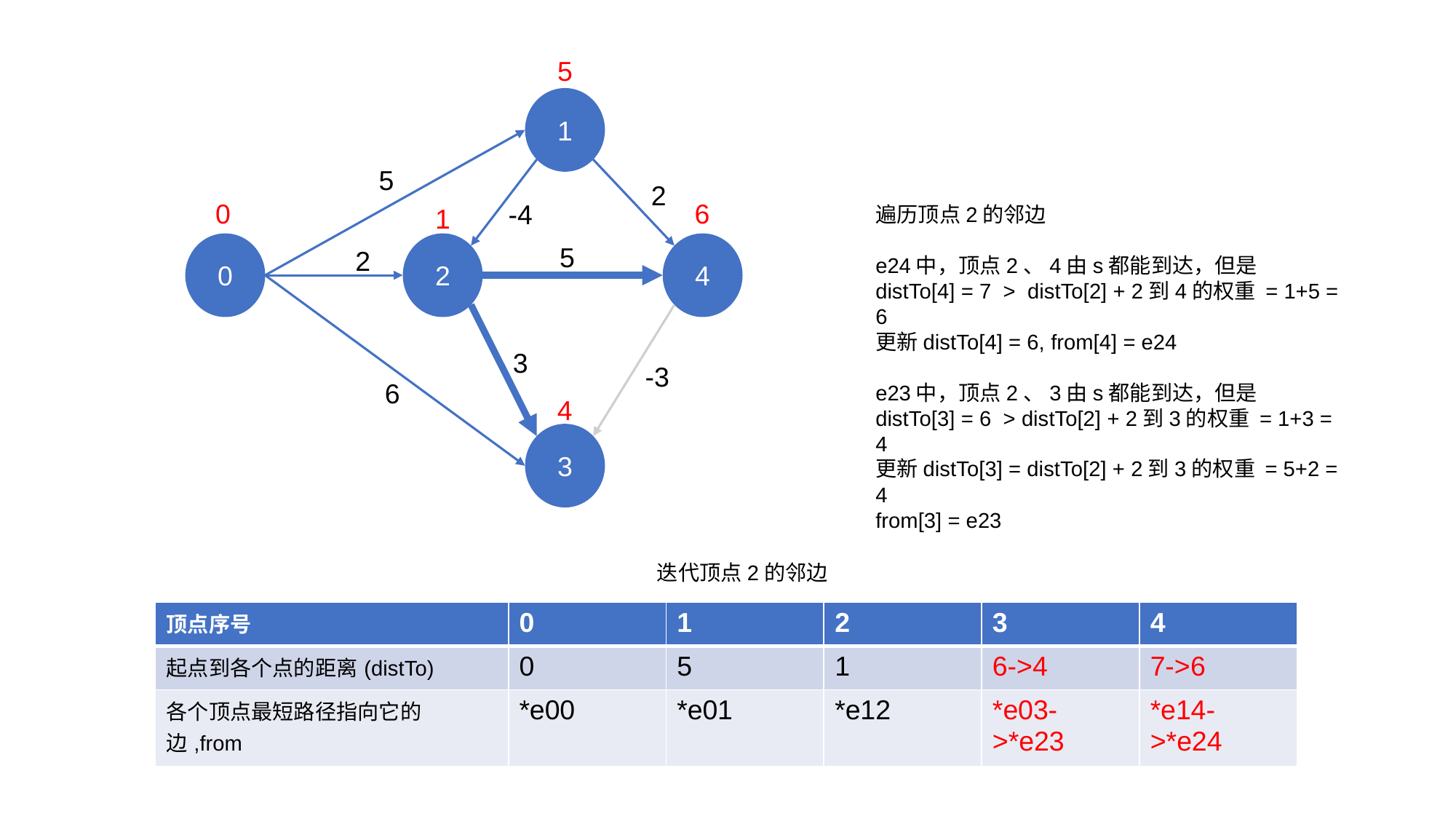

5
1
5
2
0
6
-4
1
4
2
0
5
2
3
-3
6
4
3
遍历顶点2的邻边

e24中，顶点2、4由s都能到达，但是
distTo[4] = 7  >  distTo[2] + 2到4的权重 = 1+5 = 6
更新distTo[4] = 6, from[4] = e24

e23中，顶点2、3由s都能到达，但是
distTo[3] = 6  > distTo[2] + 2到3的权重 = 1+3 = 4
更新distTo[3] = distTo[2] + 2到3的权重 = 5+2 = 4
from[3] = e23
迭代顶点2的邻边
| 顶点序号 | 0 | 1 | 2 | 3 | 4 |
| --- | --- | --- | --- | --- | --- |
| 起点到各个点的距离(distTo) | 0 | 5 | 1 | 6->4 | 7->6 |
| 各个顶点最短路径指向它的边,from | \*e00 | \*e01 | \*e12 | \*e03->\*e23 | \*e14->\*e24 |